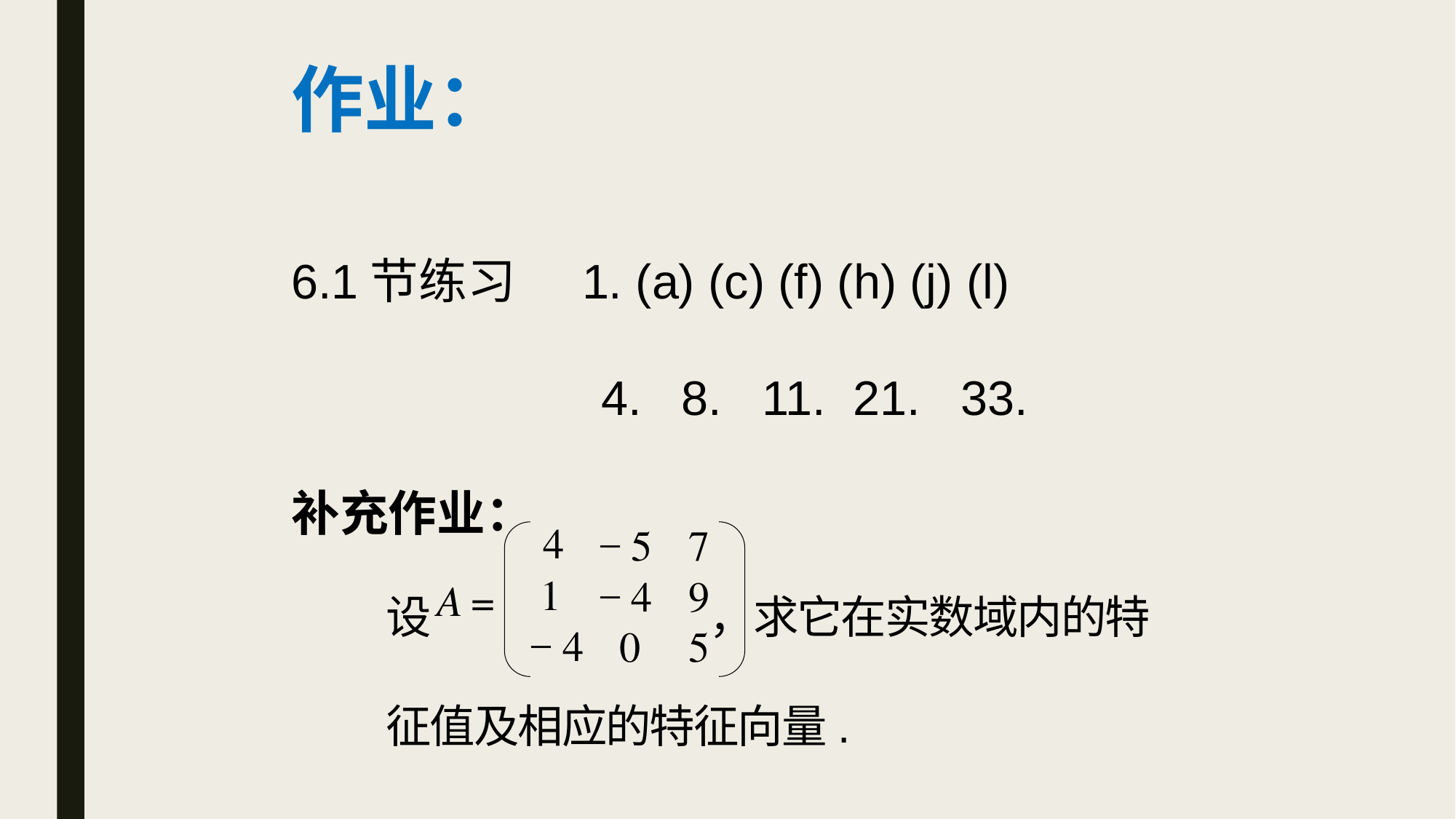

作业：

6.1节练习     1. (a) (c) (f) (h) (j) (l)
                       4.   8.   11.  21.   33.
补充作业：
 4
 1
− 4
− 5
− 4
  0
7
9
5

A =
设                                ，求它在实数域内的特
征值及相应的特征向量.